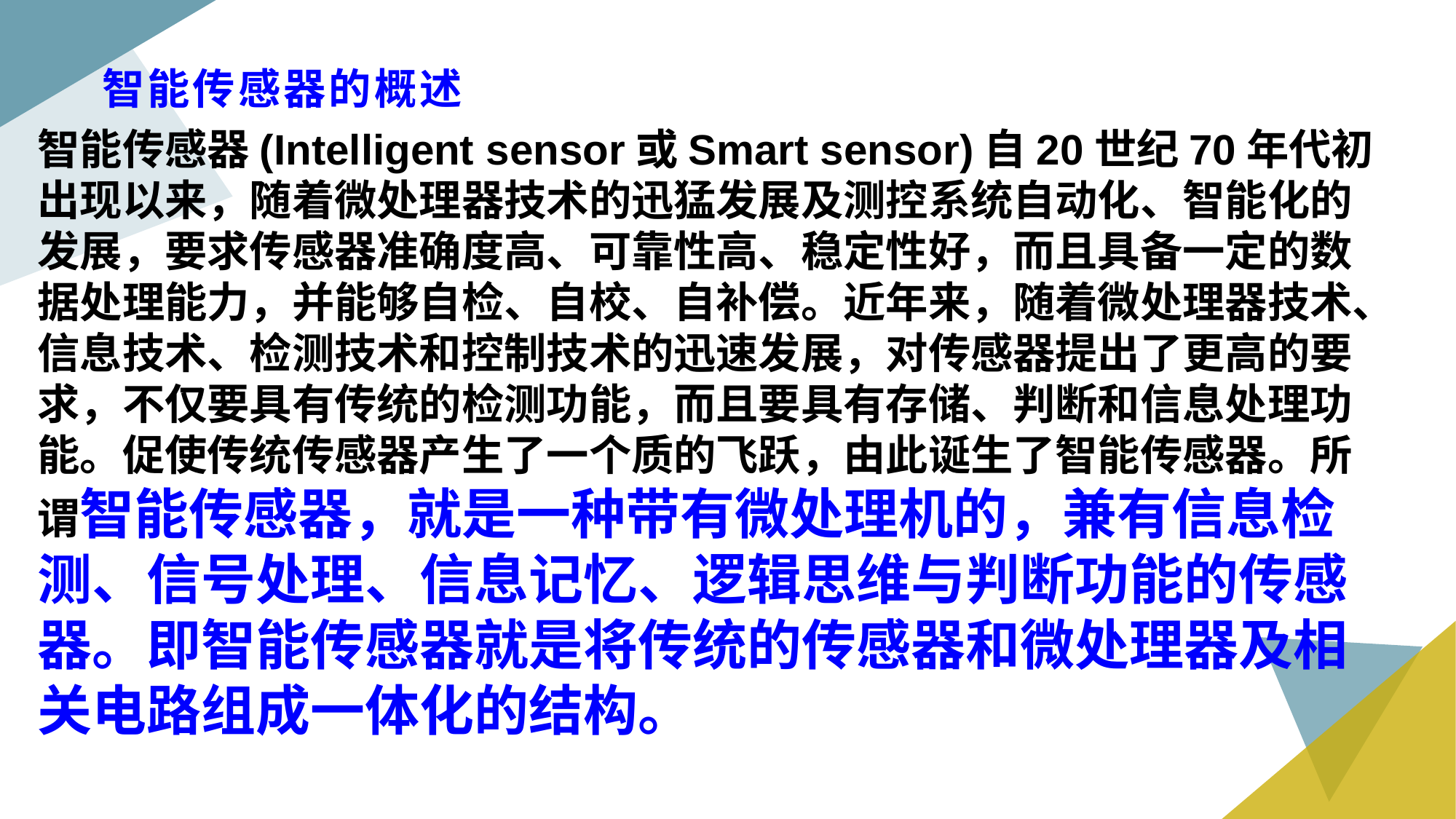

# 智能传感器的概述
智能传感器(Intelligent sensor或Smart sensor)自20世纪70年代初出现以来，随着微处理器技术的迅猛发展及测控系统自动化、智能化的发展，要求传感器准确度高、可靠性高、稳定性好，而且具备一定的数据处理能力，并能够自检、自校、自补偿。近年来，随着微处理器技术、信息技术、检测技术和控制技术的迅速发展，对传感器提出了更高的要求，不仅要具有传统的检测功能，而且要具有存储、判断和信息处理功能。促使传统传感器产生了一个质的飞跃，由此诞生了智能传感器。所谓智能传感器，就是一种带有微处理机的，兼有信息检测、信号处理、信息记忆、逻辑思维与判断功能的传感器。即智能传感器就是将传统的传感器和微处理器及相关电路组成一体化的结构。